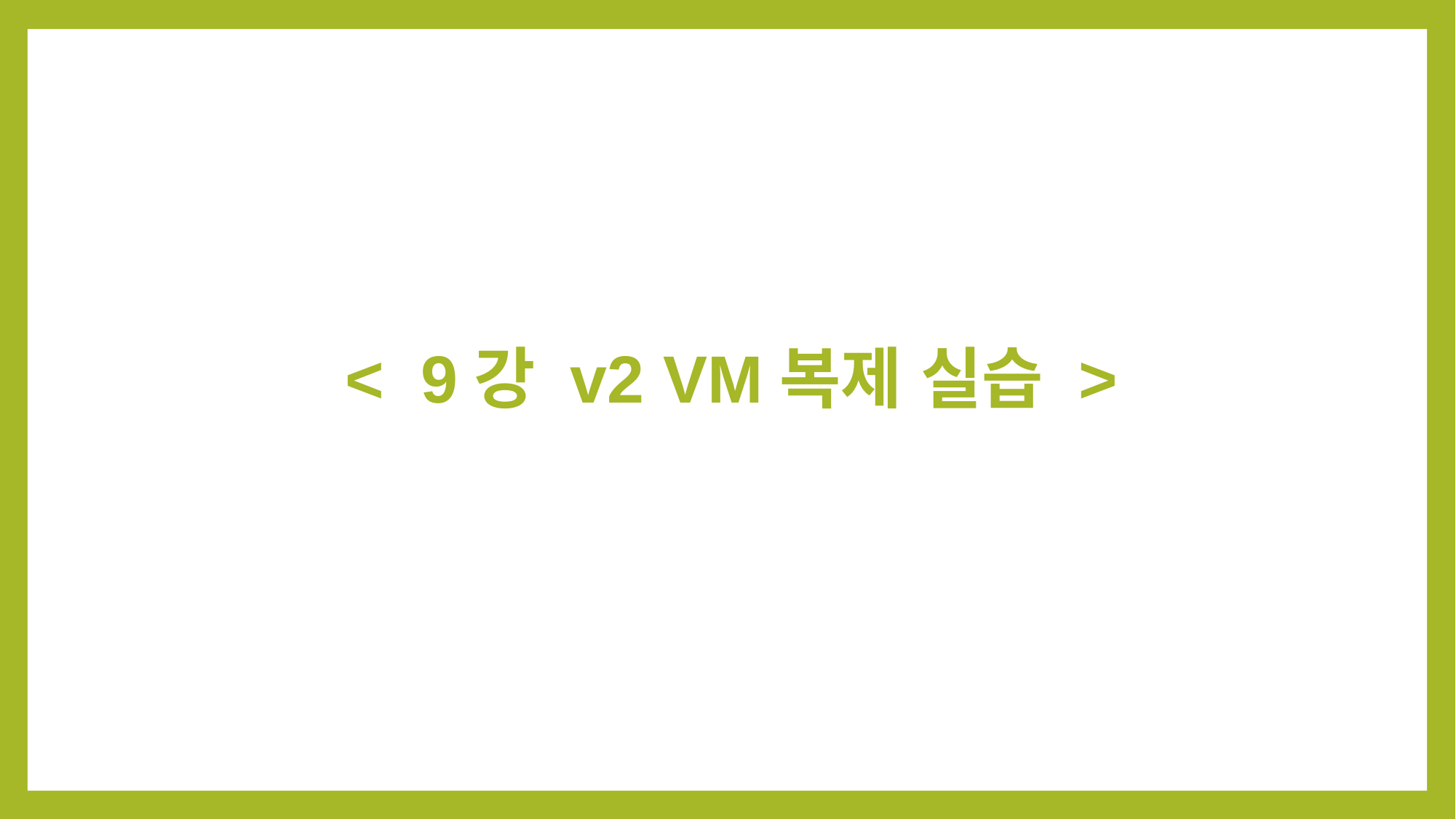

# <  9강 v2 VM복제 실습 >